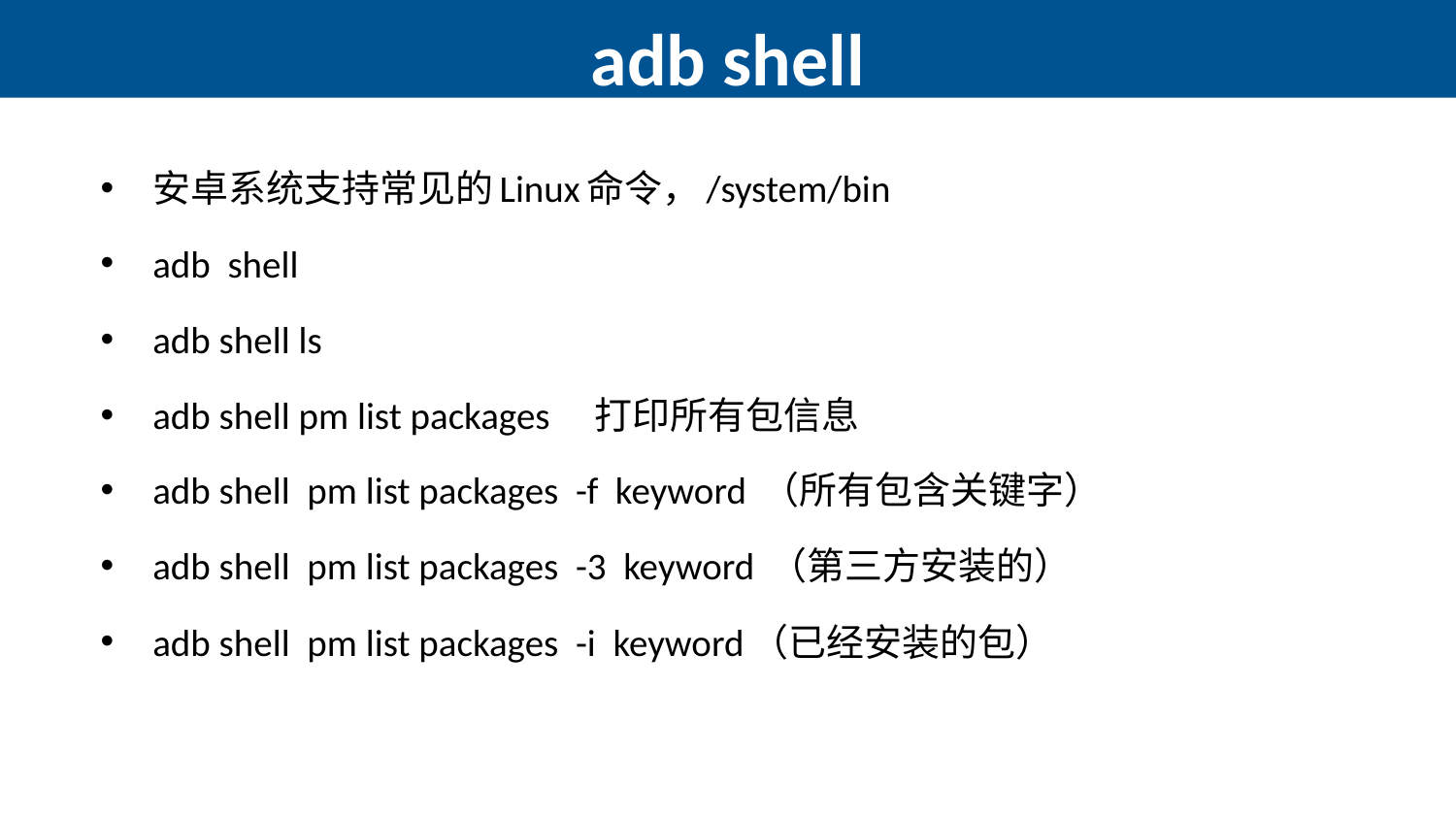

# adb shell
安卓系统支持常见的Linux命令，/system/bin
adb  shell
adb shell ls
adb shell pm list packages　打印所有包信息
adb shell  pm list packages  -f  keyword （所有包含关键字）
adb shell  pm list packages  -3  keyword （第三方安装的）
adb shell  pm list packages  -i  keyword（已经安装的包）